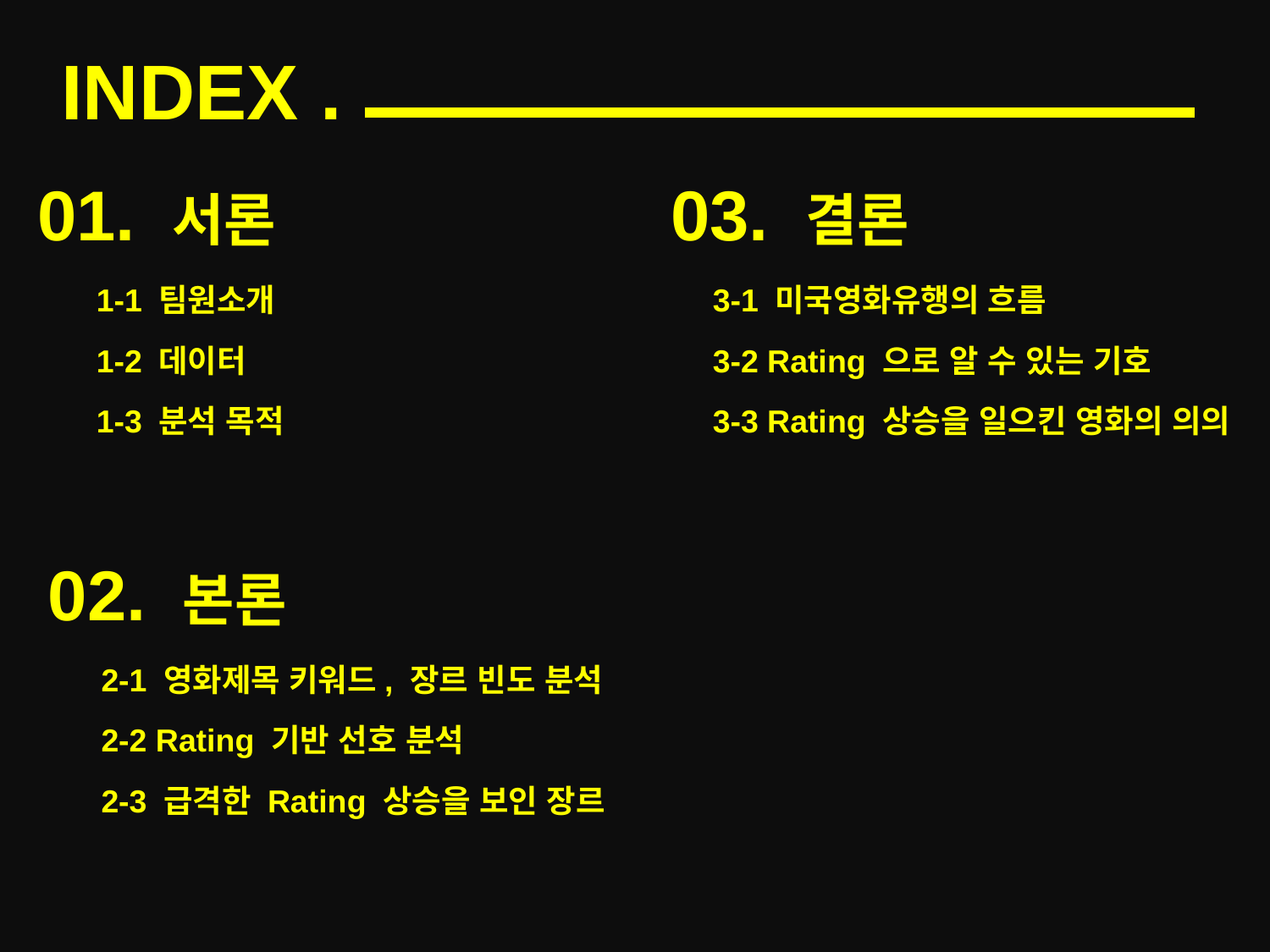

INDEX .
01. 서론
1-1 팀원소개

1-2 데이터

1-3 분석 목적
02. 본론
2-1 영화제목 키워드, 장르 빈도 분석

2-2 Rating 기반 선호 분석

2-3 급격한 Rating 상승을 보인 장르

03. 결론
3-1 미국영화유행의 흐름

3-2 Rating 으로 알 수 있는 기호

3-3 Rating 상승을 일으킨 영화의 의의